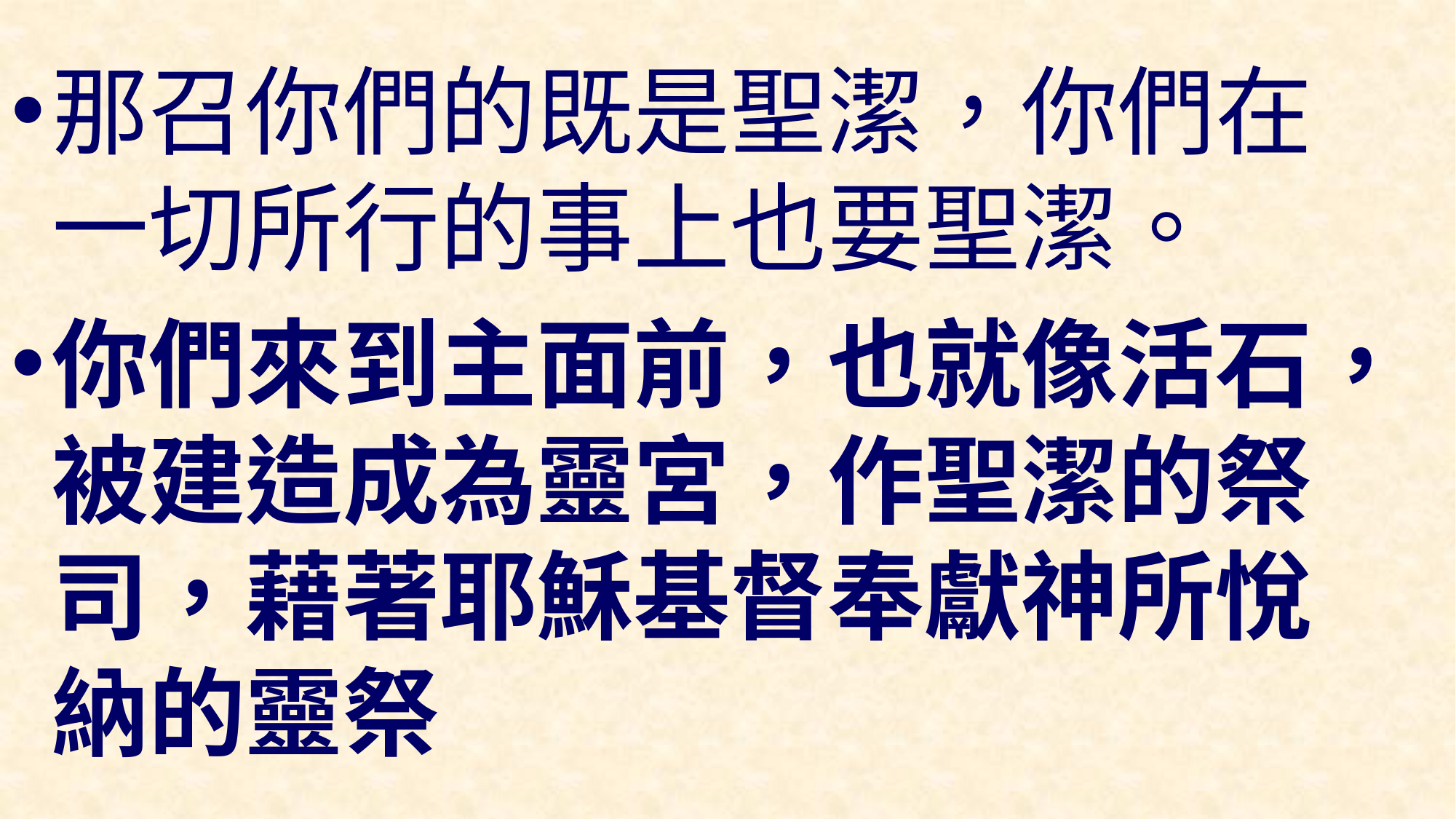

那召你們的既是聖潔，你們在一切所行的事上也要聖潔。
你們來到主面前，也就像活石，被建造成為靈宮，作聖潔的祭司，藉著耶穌基督奉獻神所悅納的靈祭